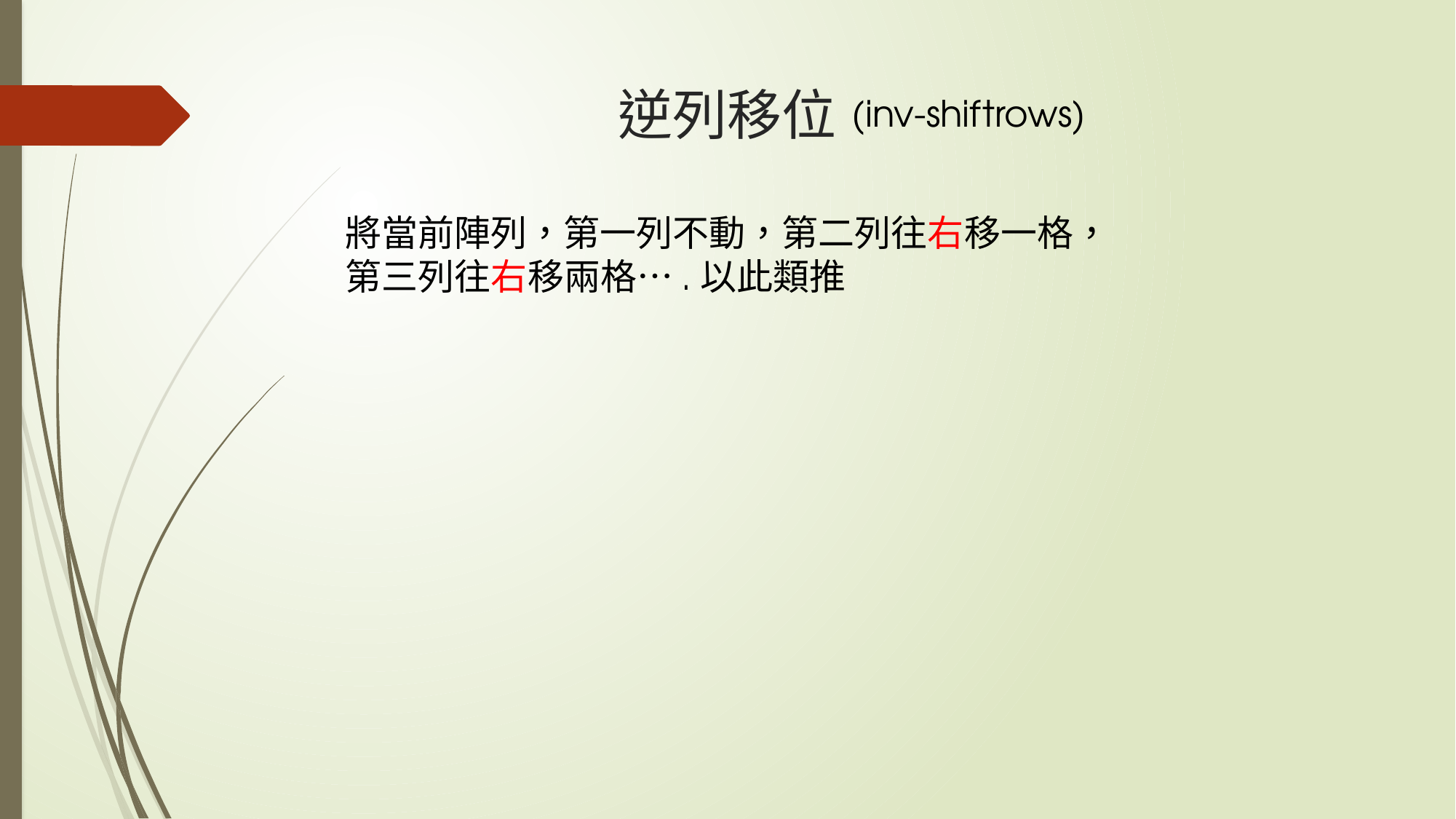

# 逆列移位
(inv-shiftrows)
將當前陣列，第一列不動，第二列往右移一格，
第三列往右移兩格….以此類推